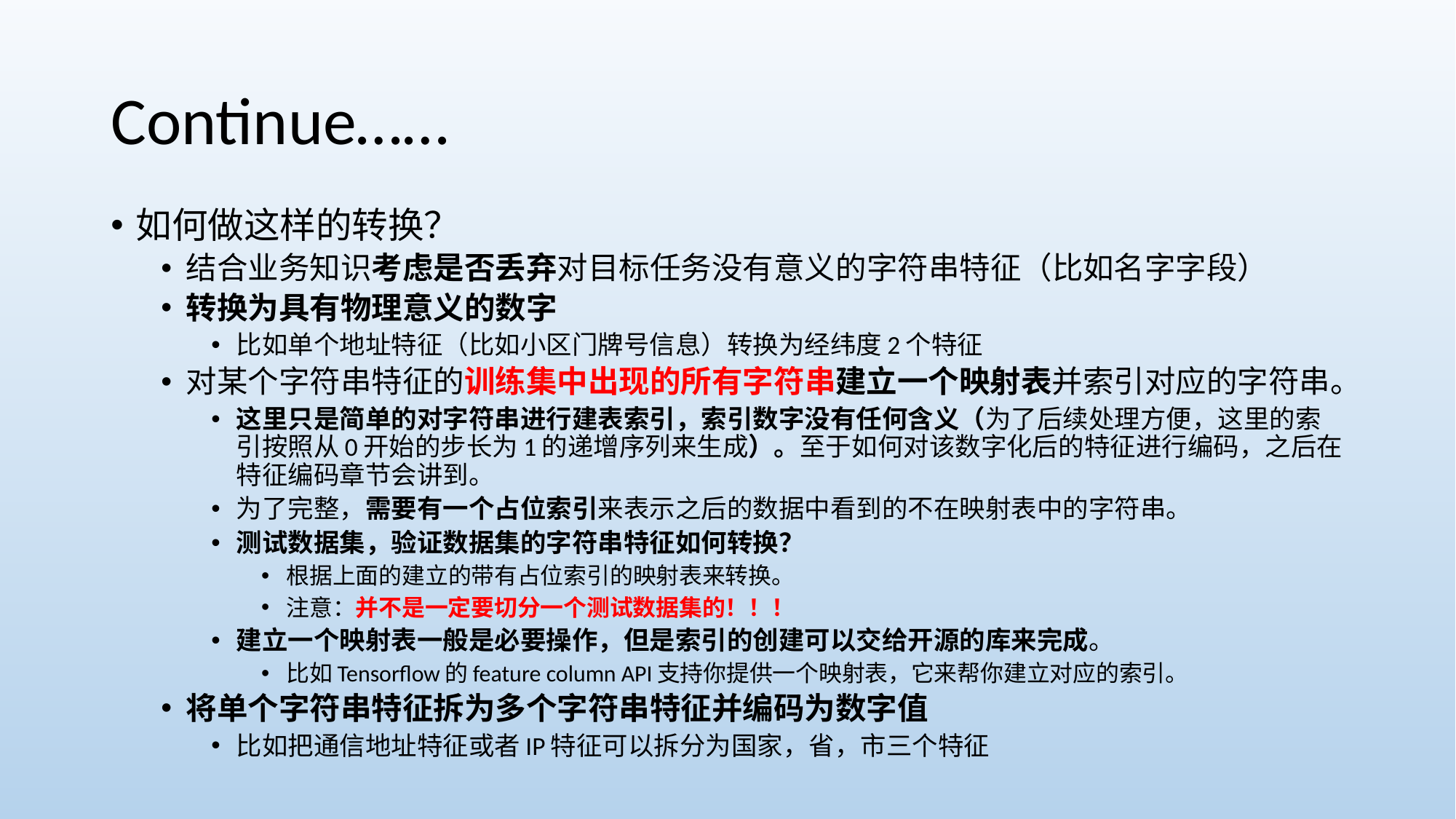

# Continue……
如何做这样的转换？
结合业务知识考虑是否丢弃对目标任务没有意义的字符串特征（比如名字字段）
转换为具有物理意义的数字
比如单个地址特征（比如小区门牌号信息）转换为经纬度2个特征
对某个字符串特征的训练集中出现的所有字符串建立一个映射表并索引对应的字符串。
这里只是简单的对字符串进行建表索引，索引数字没有任何含义（为了后续处理方便，这里的索引按照从0开始的步长为1的递增序列来生成）。至于如何对该数字化后的特征进行编码，之后在特征编码章节会讲到。
为了完整，需要有一个占位索引来表示之后的数据中看到的不在映射表中的字符串。
测试数据集，验证数据集的字符串特征如何转换？
根据上面的建立的带有占位索引的映射表来转换。
注意：并不是一定要切分一个测试数据集的！！！
建立一个映射表一般是必要操作，但是索引的创建可以交给开源的库来完成。
比如Tensorflow的feature column API支持你提供一个映射表，它来帮你建立对应的索引。
将单个字符串特征拆为多个字符串特征并编码为数字值
比如把通信地址特征或者IP特征可以拆分为国家，省，市三个特征